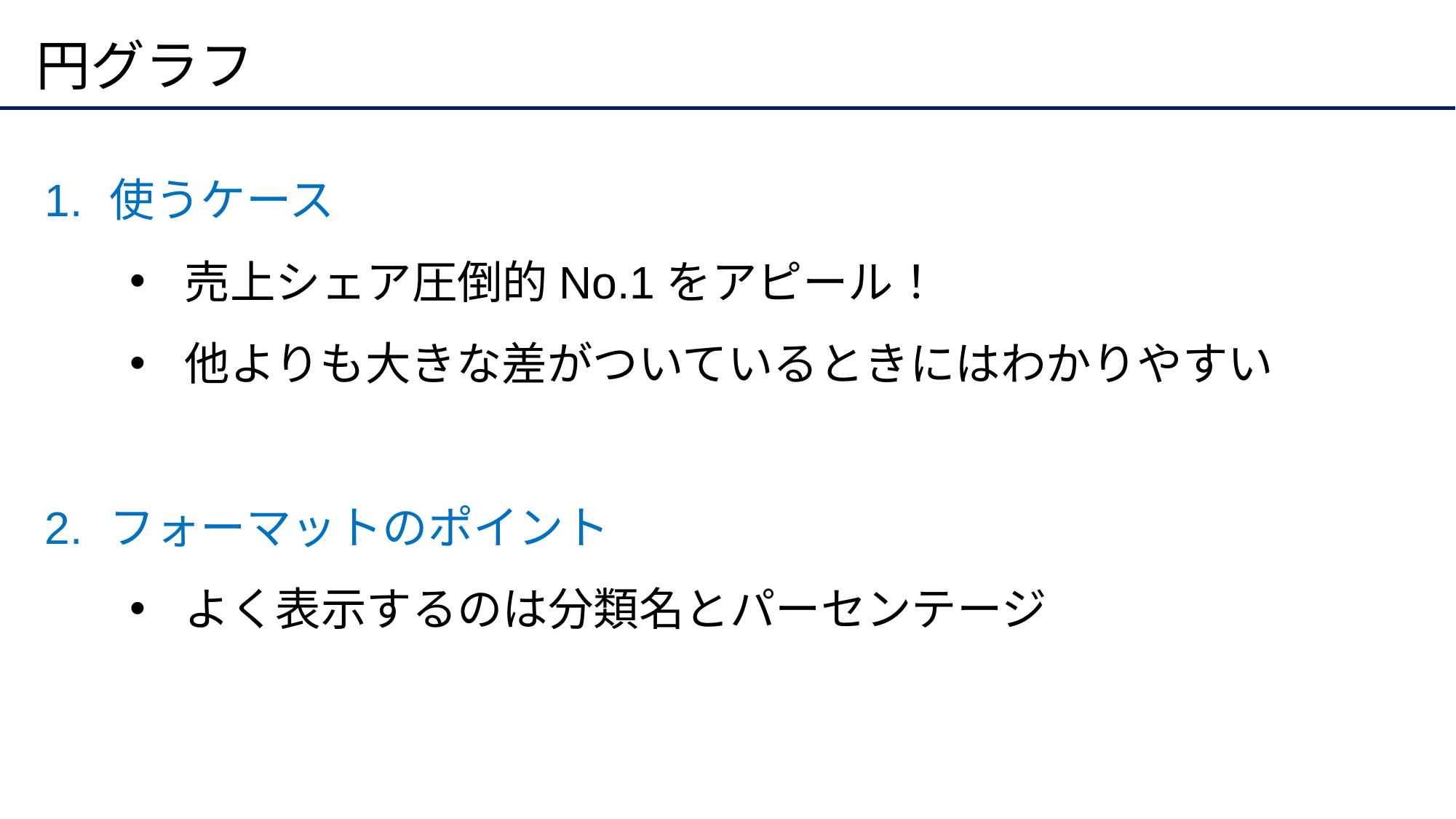

# 円グラフ
使うケース
売上シェア圧倒的No.1をアピール！
他よりも大きな差がついているときにはわかりやすい

フォーマットのポイント
よく表示するのは分類名とパーセンテージ